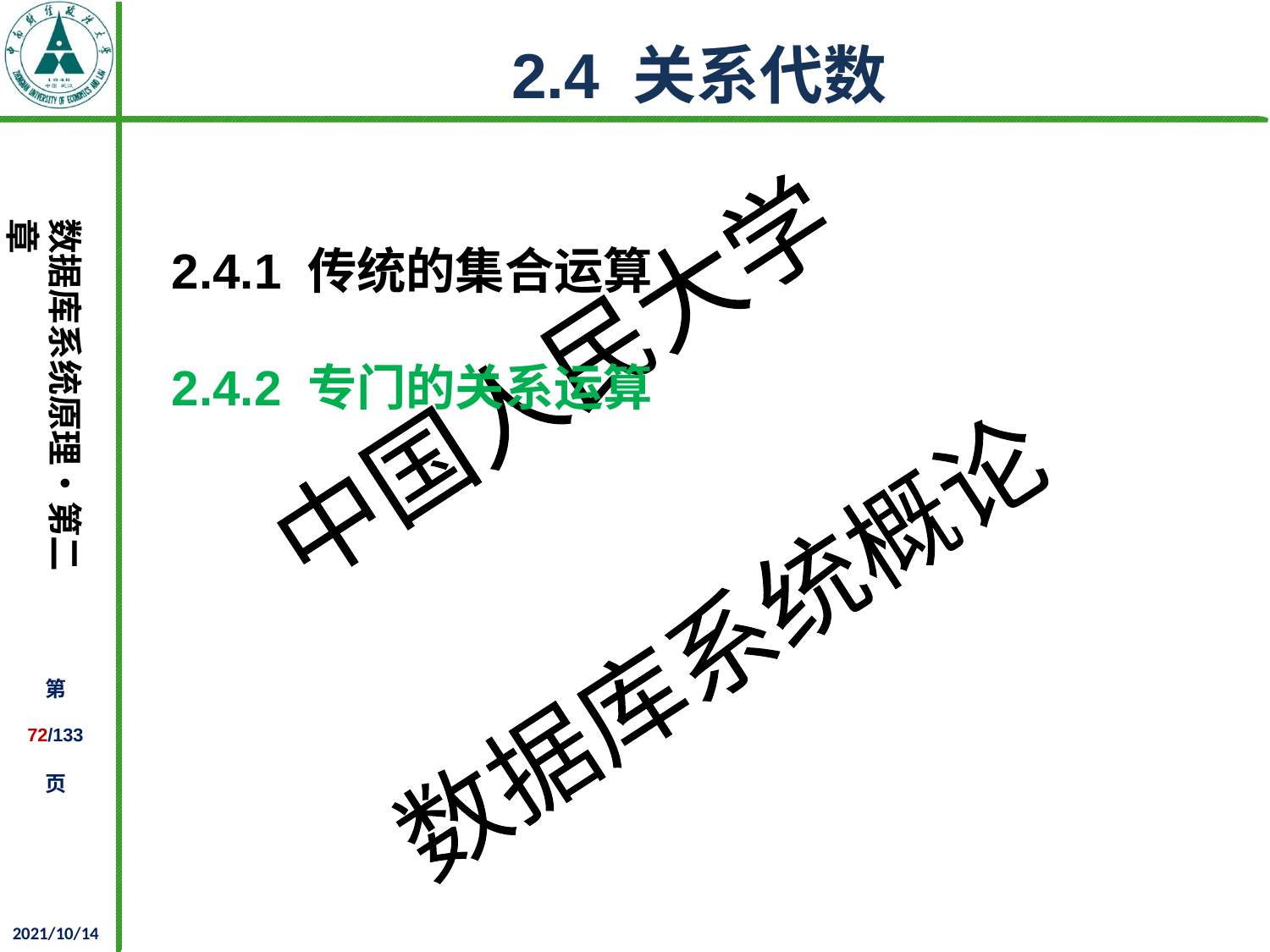

# 2.4 关系代数
2.4.1 传统的集合运算
2.4.2 专门的关系运算
2021/10/14